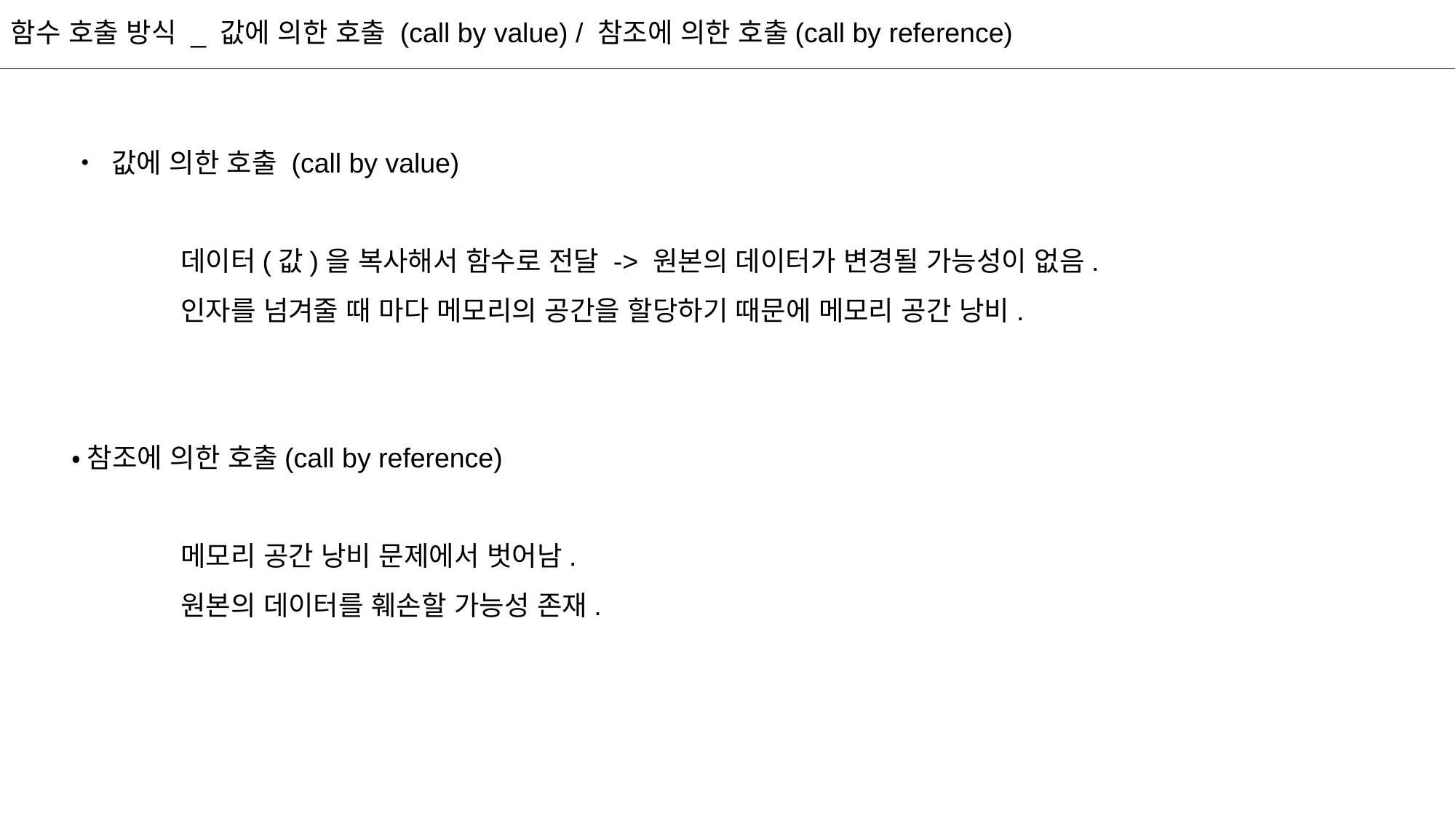

함수 호출 방식 _ 값에 의한 호출 (call by value) / 참조에 의한 호출(call by reference)
• 값에 의한 호출 (call by value)

	데이터(값)을 복사해서 함수로 전달 -> 원본의 데이터가 변경될 가능성이 없음.
	인자를 넘겨줄 때 마다 메모리의 공간을 할당하기 때문에 메모리 공간 낭비.

•참조에 의한 호출(call by reference)

	메모리 공간 낭비 문제에서 벗어남.
	원본의 데이터를 훼손할 가능성 존재.